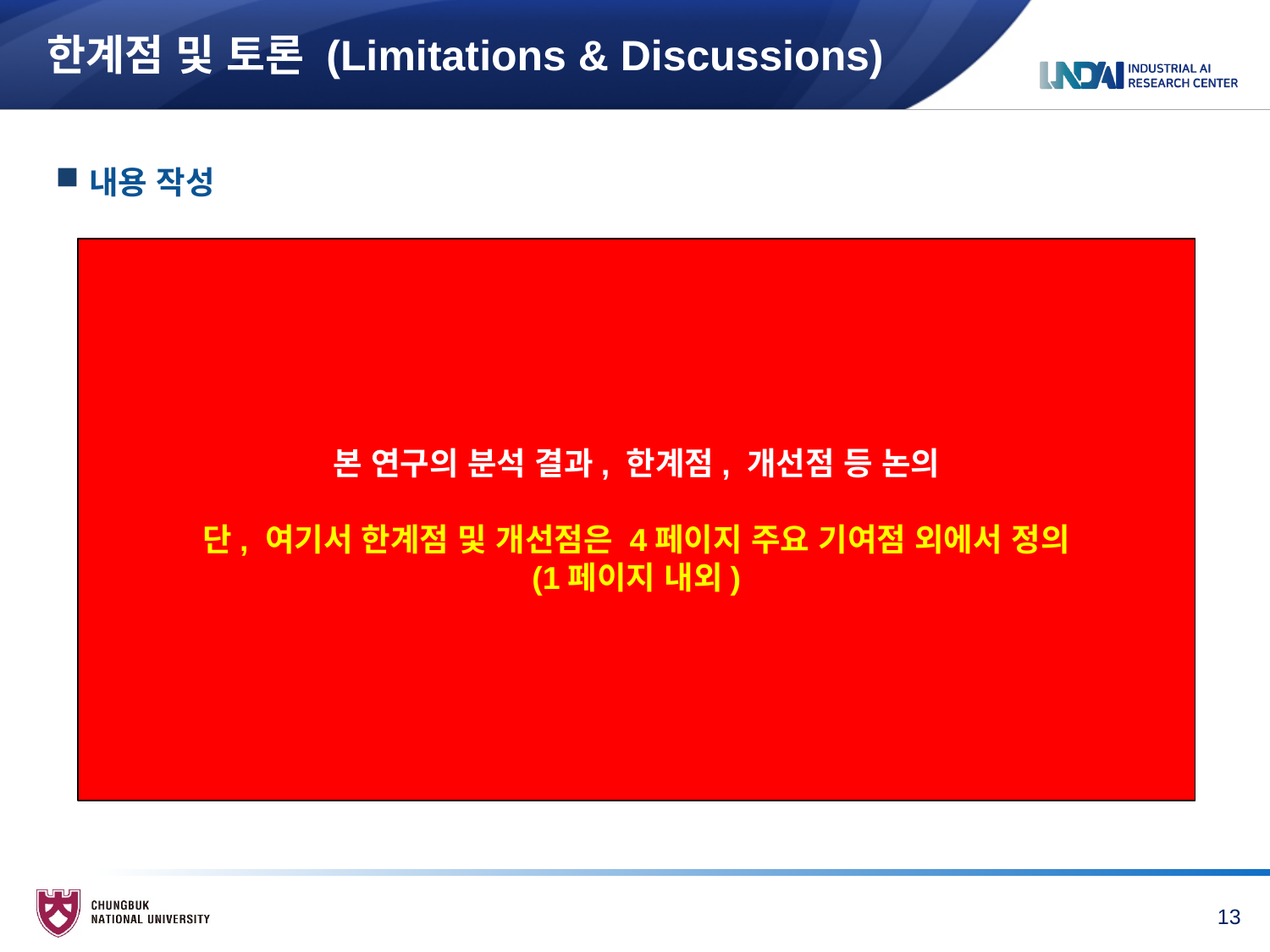

# 한계점 및 토론 (Limitations & Discussions)
내용 작성
본 연구의 분석 결과, 한계점, 개선점 등 논의

단, 여기서 한계점 및 개선점은 4페이지 주요 기여점 외에서 정의
(1페이지 내외)